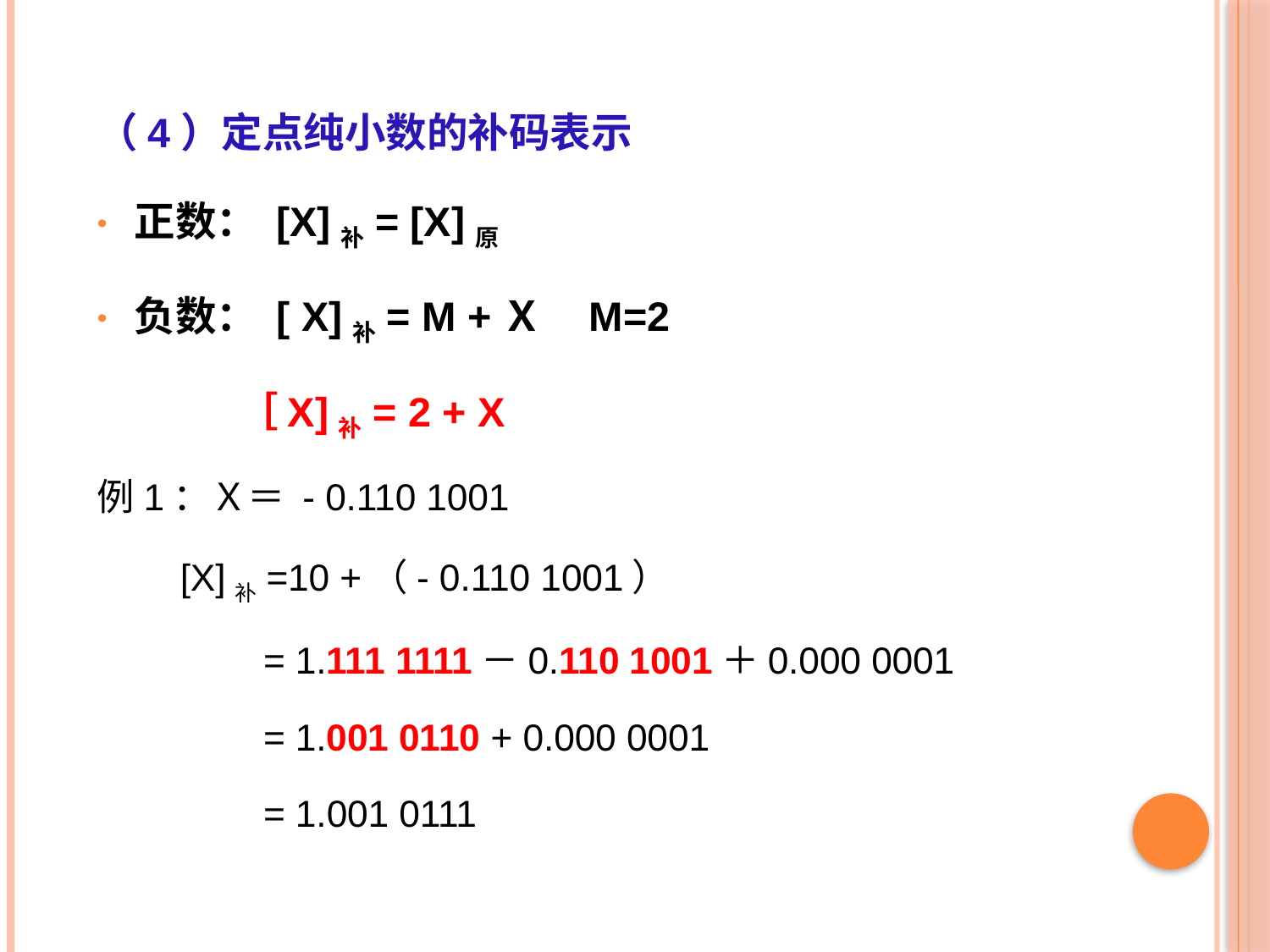

（4）定点纯小数的补码表示
正数： [X]补 = [X]原
负数： [ X]补 = M +Ｘ    M=2
              ［X]补 = 2 + X
例1：Ｘ＝ - 0.110 1001
        [X]补 =10 +（- 0.110 1001）
                = 1.111 1111－0.110 1001＋0.000 0001
                = 1.001 0110 + 0.000 0001
                = 1.001 0111